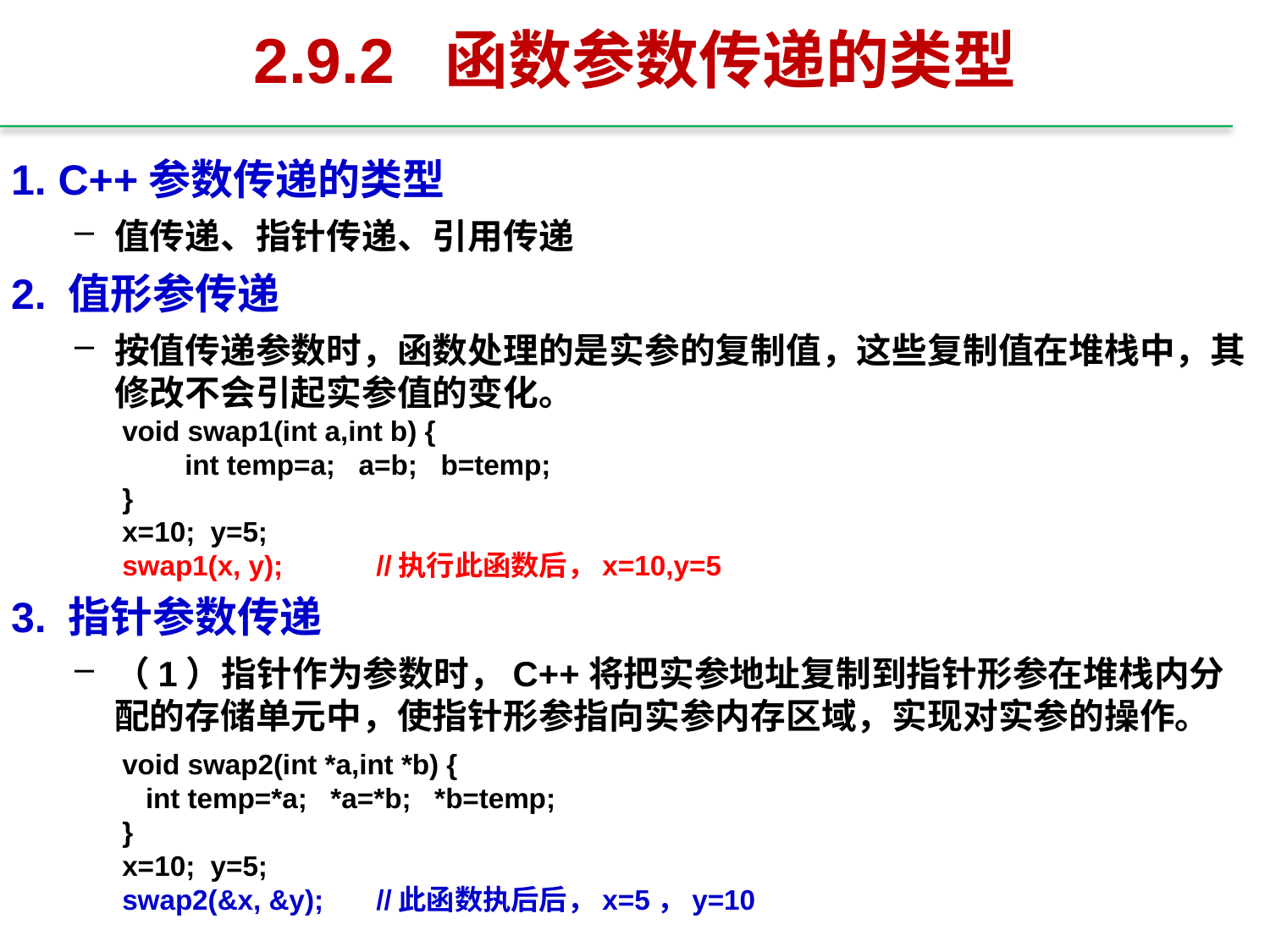

# 2.9.2  函数参数传递的类型
1. C++参数传递的类型
值传递、指针传递、引用传递
2. 值形参传递
按值传递参数时，函数处理的是实参的复制值，这些复制值在堆栈中，其修改不会引起实参值的变化。
void swap1(int a,int b) {
        int temp=a;   a=b;   b=temp;
}
x=10;  y=5;
swap1(x, y);　　	//执行此函数后，x=10,y=5
3. 指针参数传递
（1）指针作为参数时，C++将把实参地址复制到指针形参在堆栈内分配的存储单元中，使指针形参指向实参内存区域，实现对实参的操作。
void swap2(int *a,int *b) {
   int temp=*a;   *a=*b;   *b=temp;
}
x=10;  y=5;
swap2(&x, &y);     	//此函数执后后，x=5，y=10